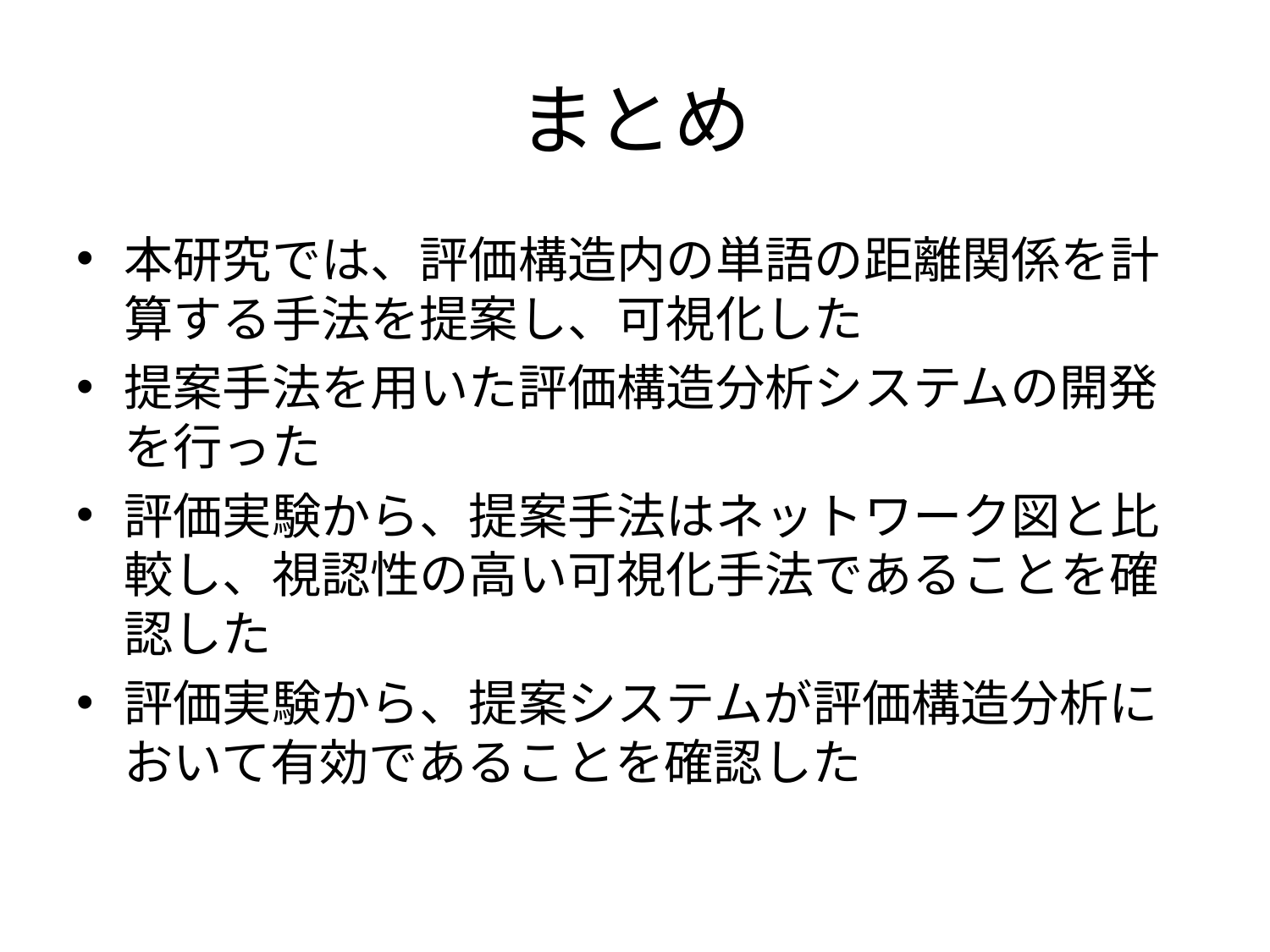

# まとめ
本研究では、評価構造内の単語の距離関係を計算する手法を提案し、可視化した
提案手法を用いた評価構造分析システムの開発を行った
評価実験から、提案手法はネットワーク図と比較し、視認性の高い可視化手法であることを確認した
評価実験から、提案システムが評価構造分析において有効であることを確認した